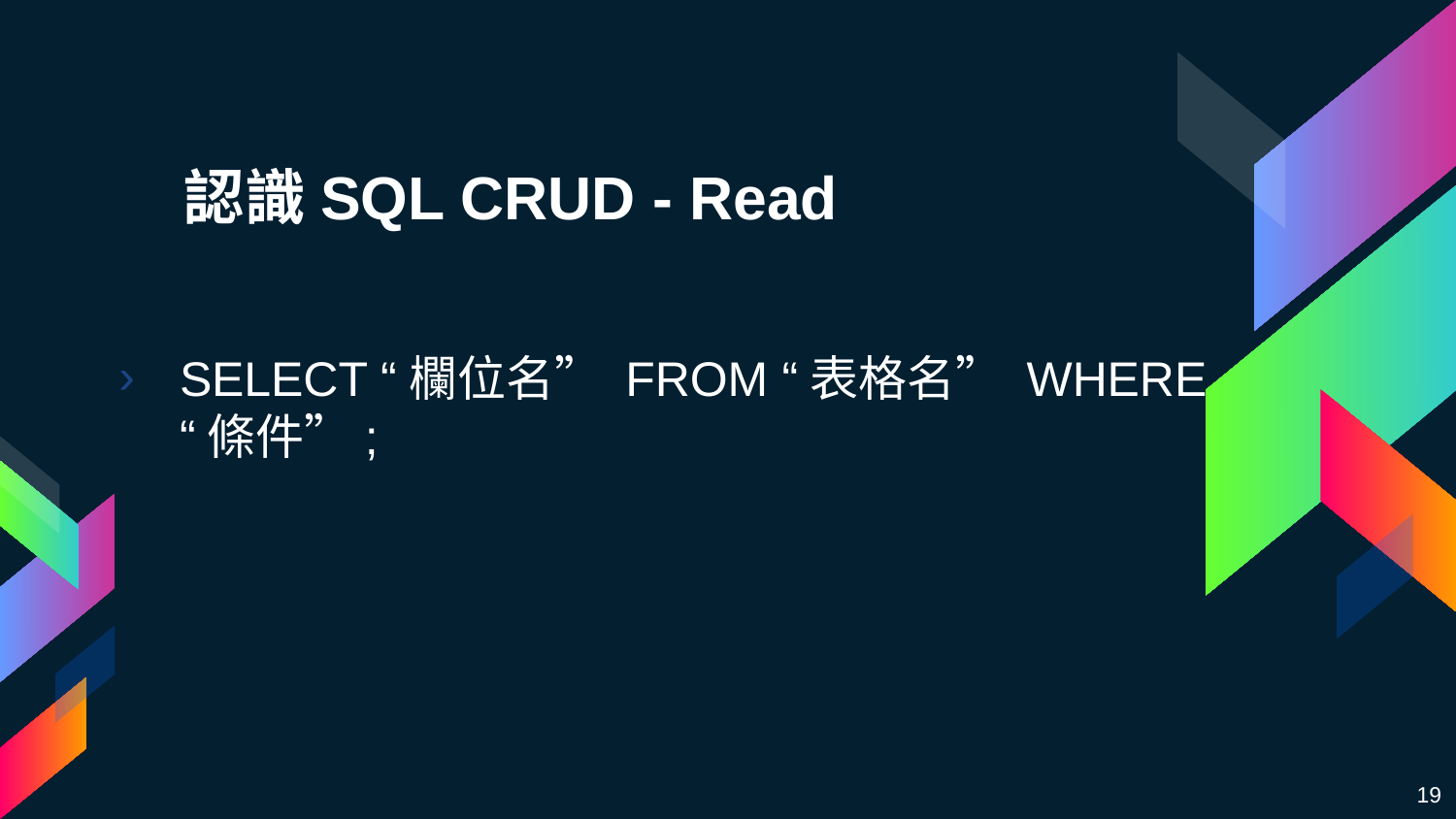

# 認識SQL CRUD - Read

SELECT “欄位名” FROM “表格名” WHERE “條件”;
19